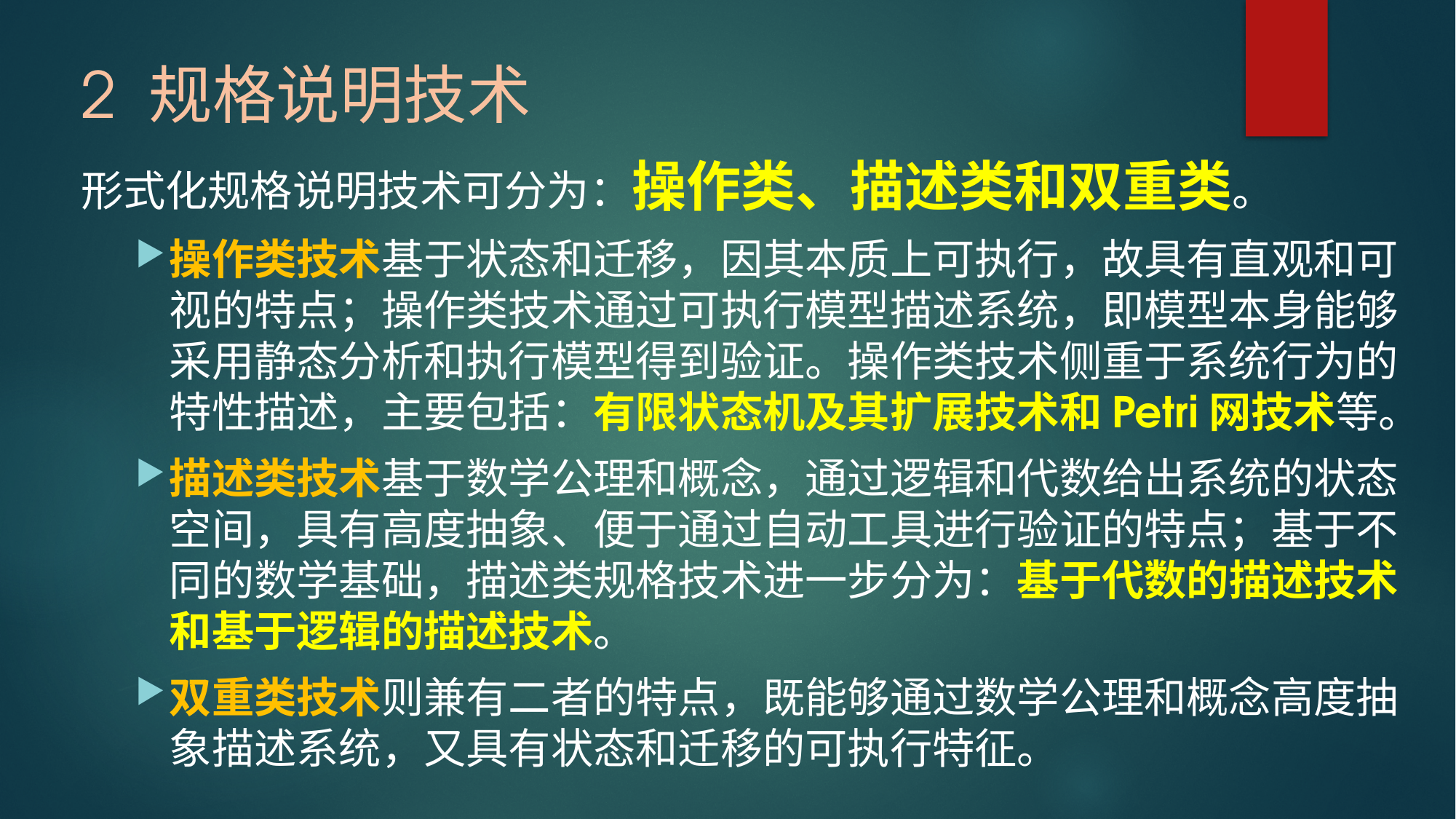

# 2 规格说明技术
形式化规格说明技术可分为：操作类、描述类和双重类。
操作类技术基于状态和迁移，因其本质上可执行，故具有直观和可视的特点；操作类技术通过可执行模型描述系统，即模型本身能够采用静态分析和执行模型得到验证。操作类技术侧重于系统行为的特性描述，主要包括：有限状态机及其扩展技术和Petri网技术等。
描述类技术基于数学公理和概念，通过逻辑和代数给出系统的状态空间，具有高度抽象、便于通过自动工具进行验证的特点；基于不同的数学基础，描述类规格技术进一步分为：基于代数的描述技术和基于逻辑的描述技术。
双重类技术则兼有二者的特点，既能够通过数学公理和概念高度抽象描述系统，又具有状态和迁移的可执行特征。